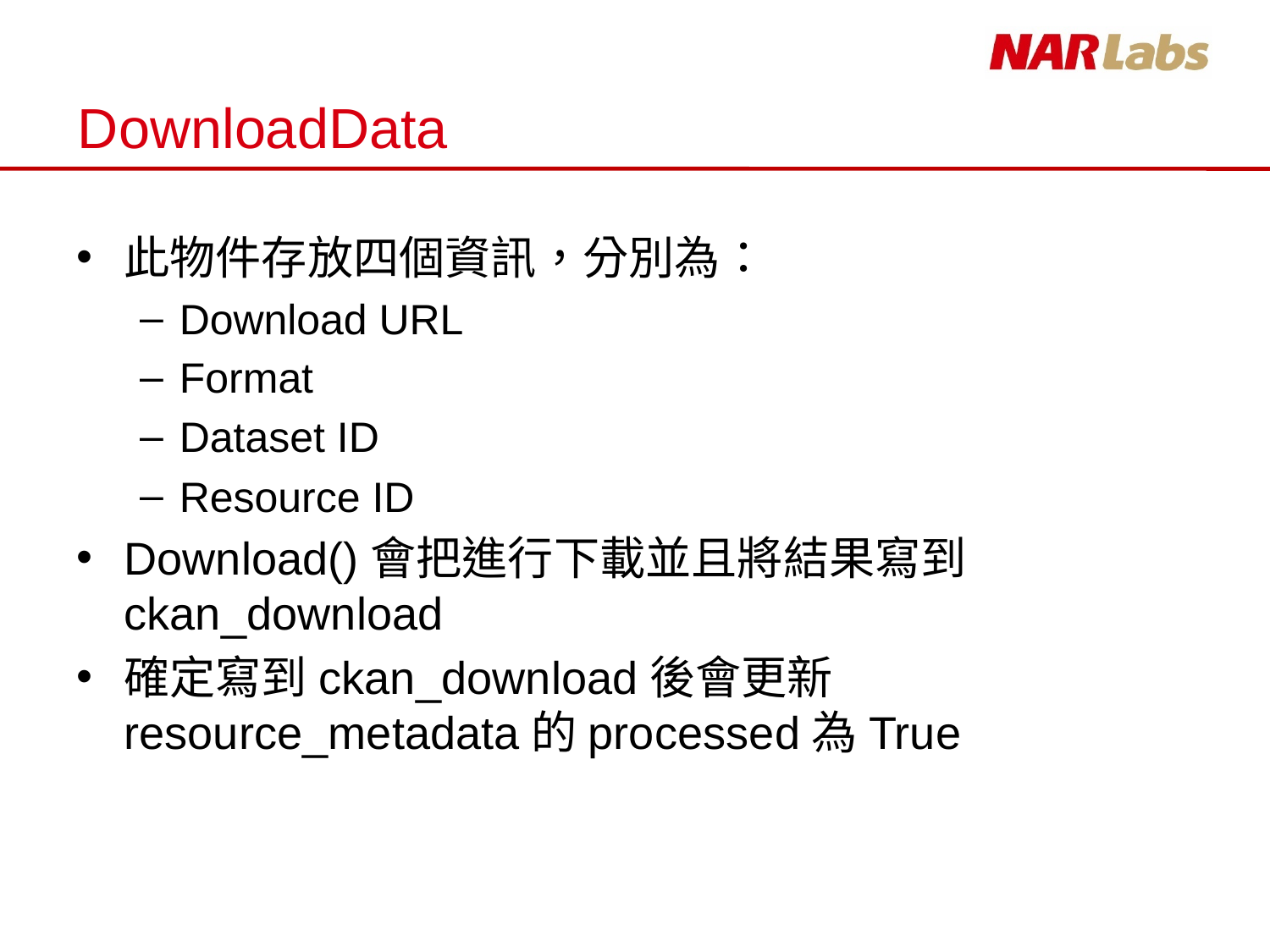

# DownloadData
此物件存放四個資訊，分別為：
Download URL
Format
Dataset ID
Resource ID
Download()會把進行下載並且將結果寫到ckan_download
確定寫到ckan_download後會更新resource_metadata的processed為True